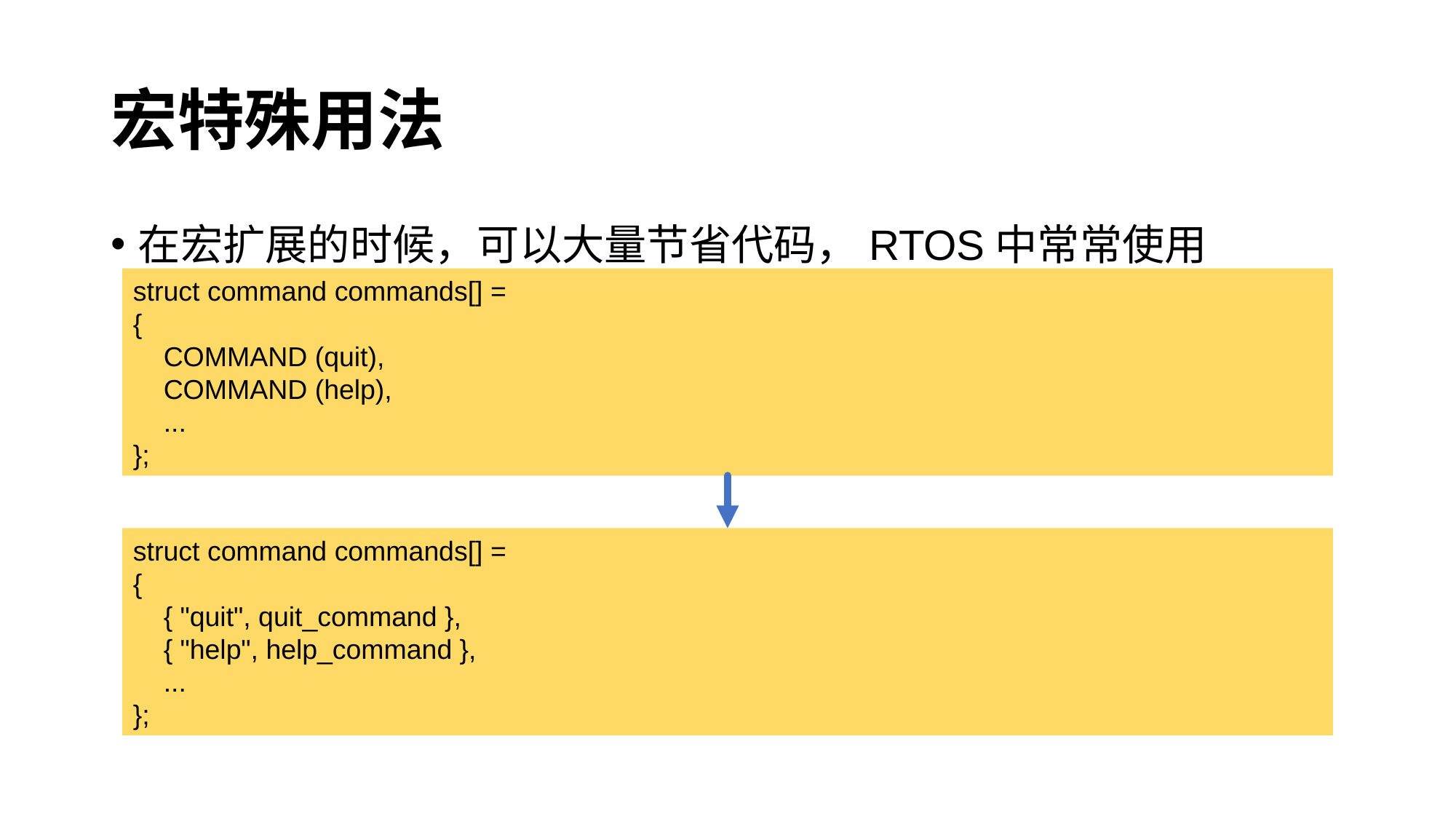

# 宏特殊用法
在宏扩展的时候，可以大量节省代码，RTOS中常常使用
struct command commands[] =
{
    COMMAND (quit),
    COMMAND (help),
    ...
};
struct command commands[] =
{
    { "quit", quit_command },
    { "help", help_command },
    ...
};